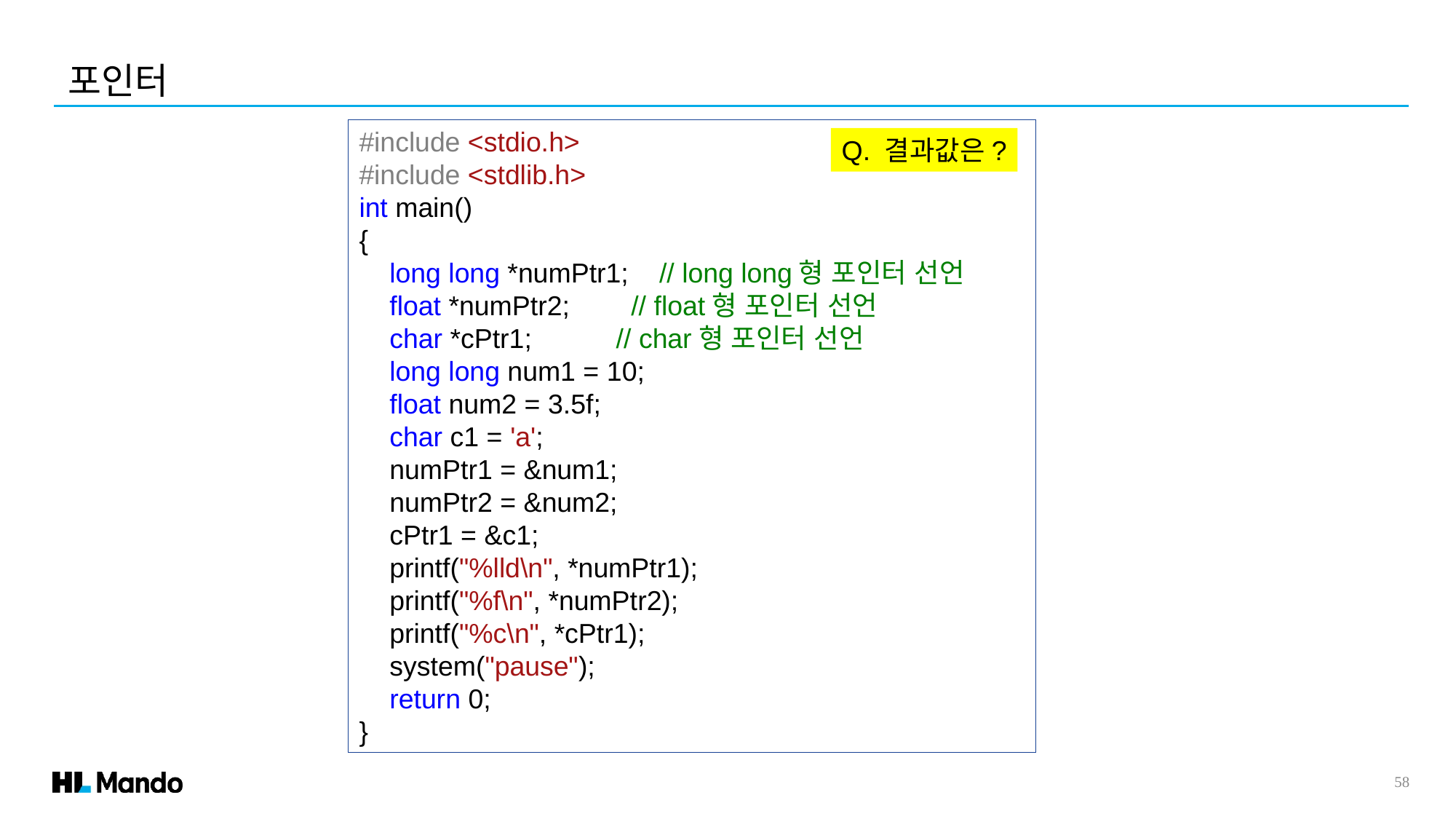

포인터
#include <stdio.h>
#include <stdlib.h>
int main()
{
    long long *numPtr1;    // long long형 포인터 선언
    float *numPtr2;        // float형 포인터 선언
    char *cPtr1;           // char형 포인터 선언
    long long num1 = 10;
    float num2 = 3.5f;
    char c1 = 'a';
    numPtr1 = &num1;
    numPtr2 = &num2;
    cPtr1 = &c1;
    printf("%lld\n", *numPtr1);
    printf("%f\n", *numPtr2);
    printf("%c\n", *cPtr1);
    system("pause");
    return 0;
}
Q. 결과값은?
58